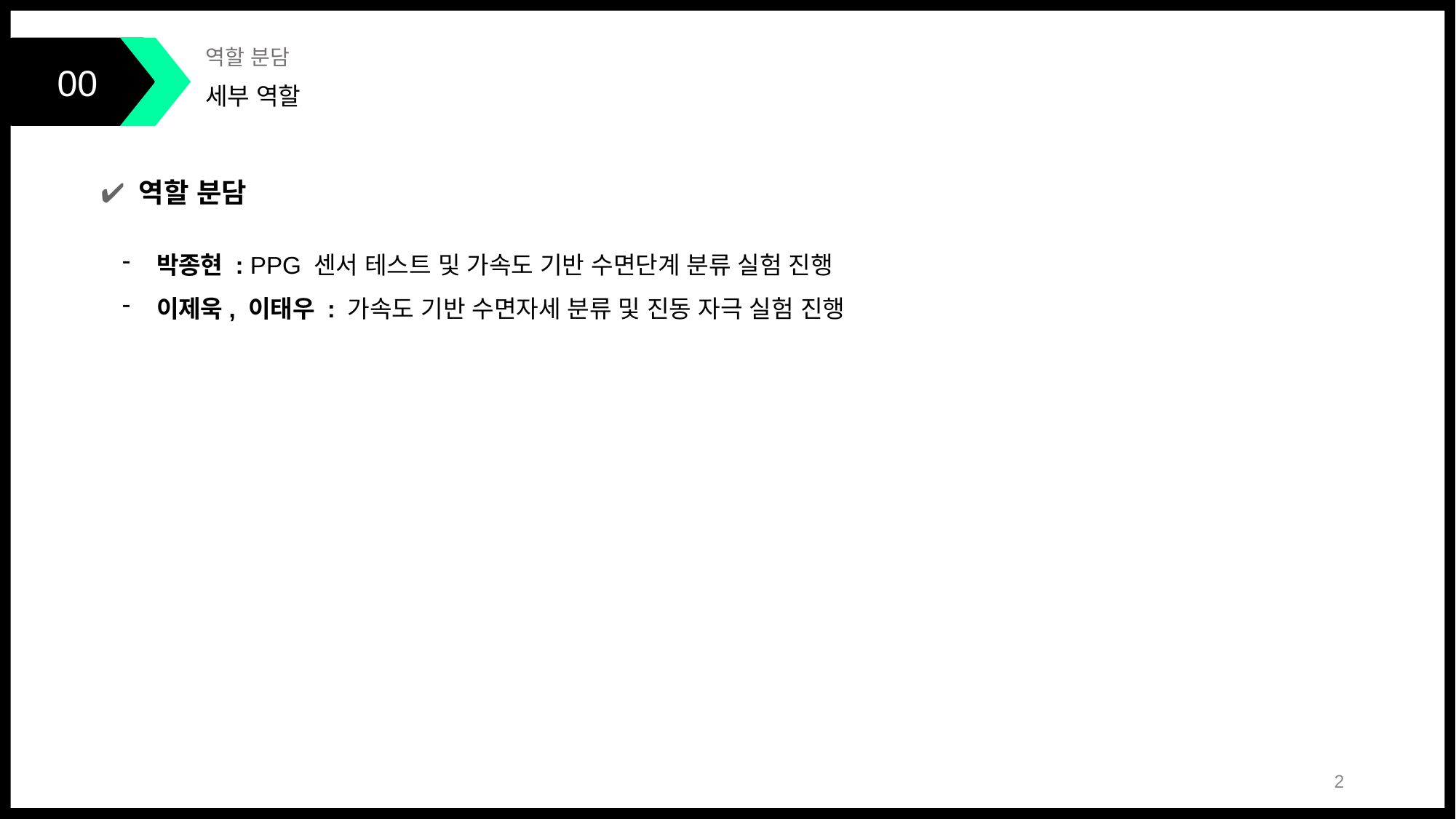

00
역할 분담
세부 역할
✔ 역할 분담
박종현 : PPG 센서 테스트 및 가속도 기반 수면단계 분류 실험 진행
이제욱, 이태우 : 가속도 기반 수면자세 분류 및 진동 자극 실험 진행
2